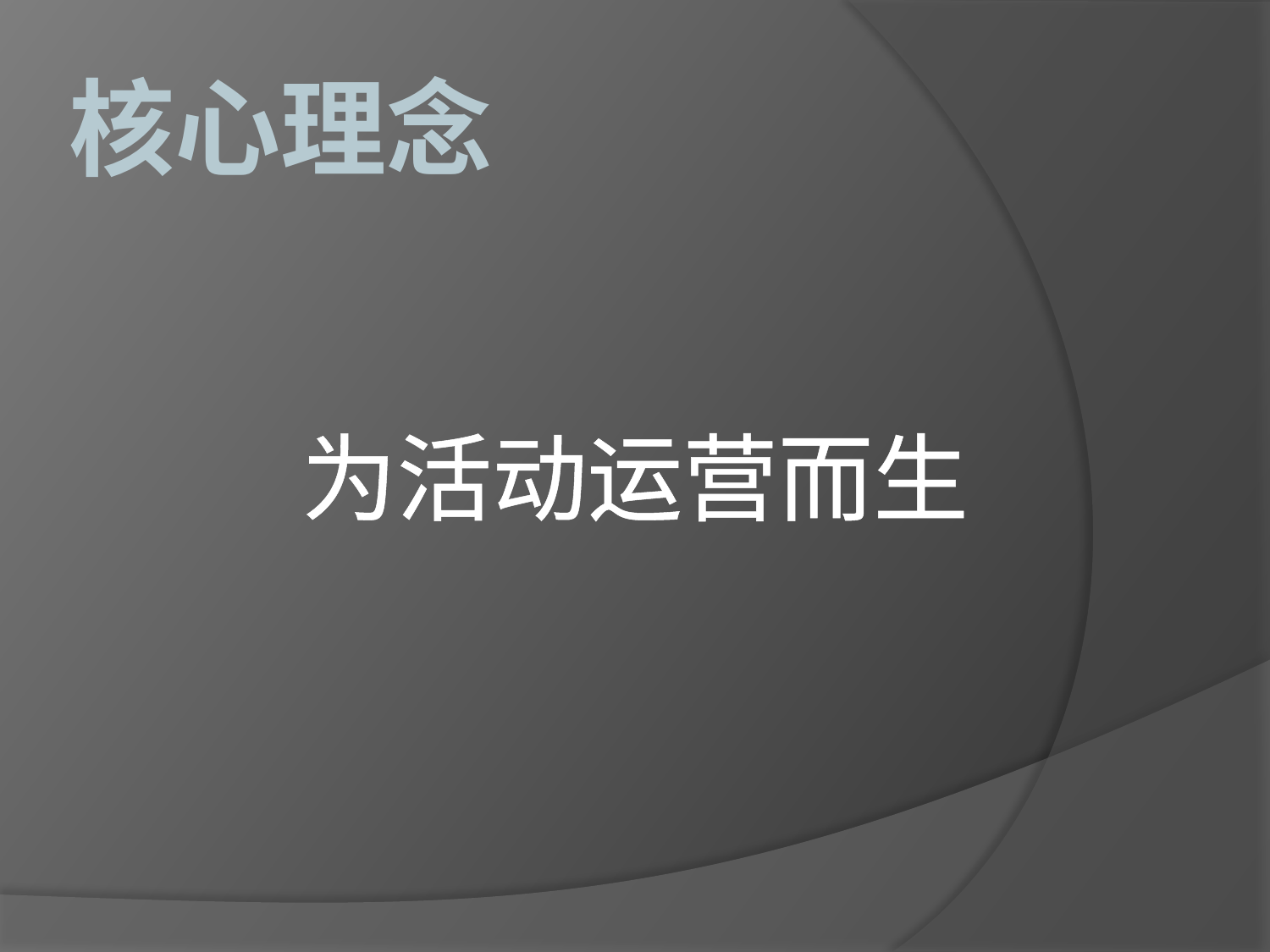

核心理念
点击添加文本
为活动运营而生
点击添加文本
点击添加文本
点击添加文本